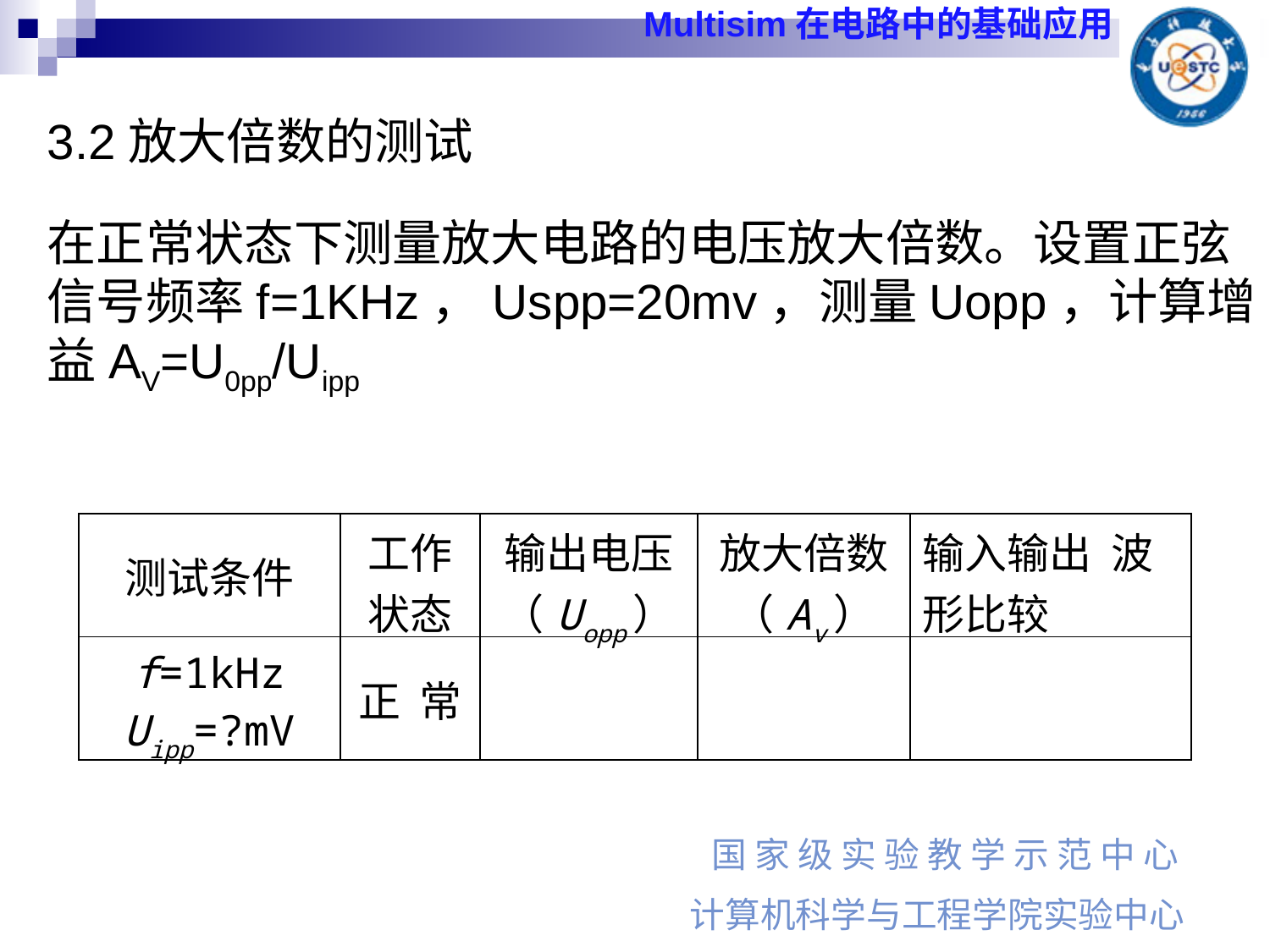

3.2放大倍数的测试

在正常状态下测量放大电路的电压放大倍数。设置正弦信号频率f=1KHz，Uspp=20mv，测量Uopp，计算增益AV=U0pp/Uipp
| 测试条件 | 工作状态 | 输出电压（Uopp） | 放大倍数（Av） | 输入输出 波形比较 |
| --- | --- | --- | --- | --- |
| f=1kHz Uipp=?mV | 正 常 |  |  |  |